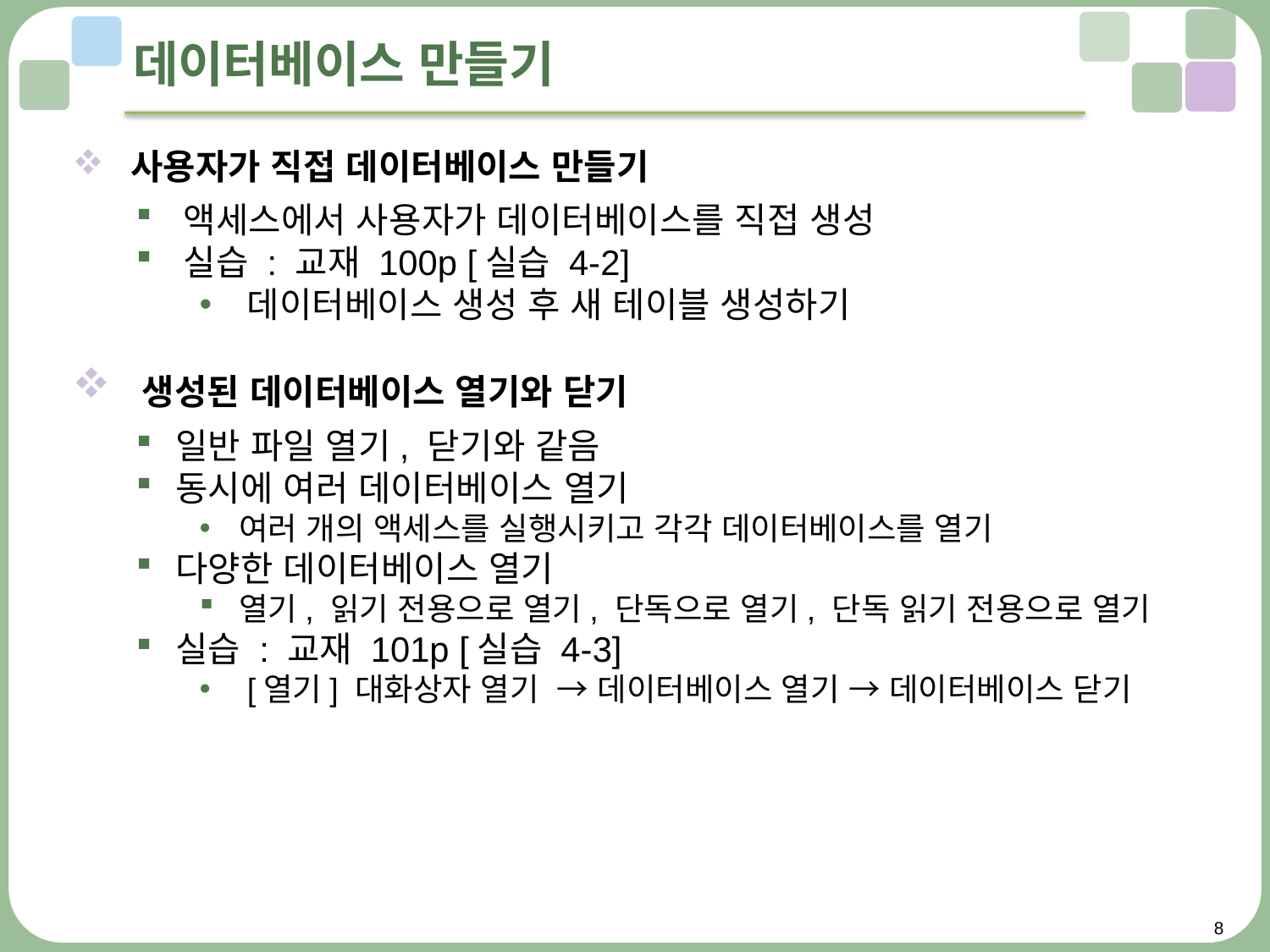

# 데이터베이스 만들기
 사용자가 직접 데이터베이스 만들기
액세스에서 사용자가 데이터베이스를 직접 생성
실습 : 교재 100p [실습 4-2]
데이터베이스 생성 후 새 테이블 생성하기

 생성된 데이터베이스 열기와 닫기
일반 파일 열기, 닫기와 같음
동시에 여러 데이터베이스 열기
여러 개의 액세스를 실행시키고 각각 데이터베이스를 열기
다양한 데이터베이스 열기
열기, 읽기 전용으로 열기, 단독으로 열기, 단독 읽기 전용으로 열기
실습 : 교재 101p [실습 4-3]
[열기] 대화상자 열기  → 데이터베이스 열기 → 데이터베이스 닫기